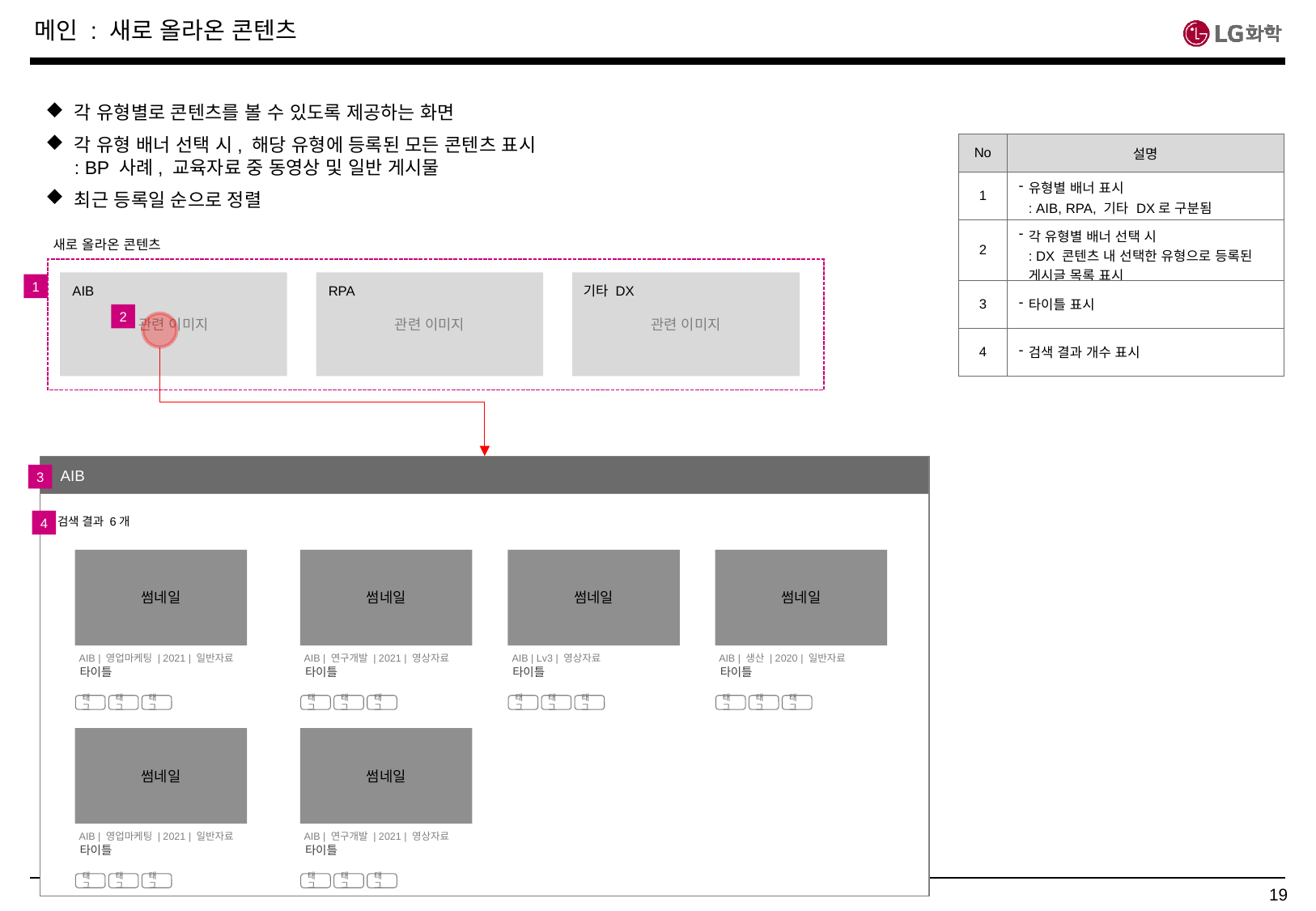

메인 : 새로 올라온 콘텐츠
각 유형별로 콘텐츠를 볼 수 있도록 제공하는 화면
각 유형 배너 선택 시, 해당 유형에 등록된 모든 콘텐츠 표시
: BP 사례, 교육자료 중 동영상 및 일반 게시물
최근 등록일 순으로 정렬
| No | 설명 |
| --- | --- |
| 1 | 유형별 배너 표시 : AIB, RPA, 기타 DX로 구분됨 |
| 2 | 각 유형별 배너 선택 시 : DX 콘텐츠 내 선택한 유형으로 등록된 게시글 목록 표시 |
| 3 | 타이틀 표시 |
| 4 | 검색 결과 개수 표시 |
새로 올라온 콘텐츠

관련 이미지
AIB
관련 이미지
RPA
관련 이미지
기타 DX
1
2

AIB
3
검색 결과 6개
4
썸네일
AIB | 영업마케팅 | 2021 | 일반자료
타이틀
태그
태그
태그
썸네일
AIB | 연구개발 | 2021 | 영상자료
타이틀
태그
태그
태그
썸네일
AIB | Lv3 | 영상자료
타이틀
태그
태그
태그
썸네일
AIB | 생산 | 2020 | 일반자료
타이틀
태그
태그
태그
썸네일
AIB | 영업마케팅 | 2021 | 일반자료
타이틀
태그
태그
태그
썸네일
AIB | 연구개발 | 2021 | 영상자료
타이틀
태그
태그
태그